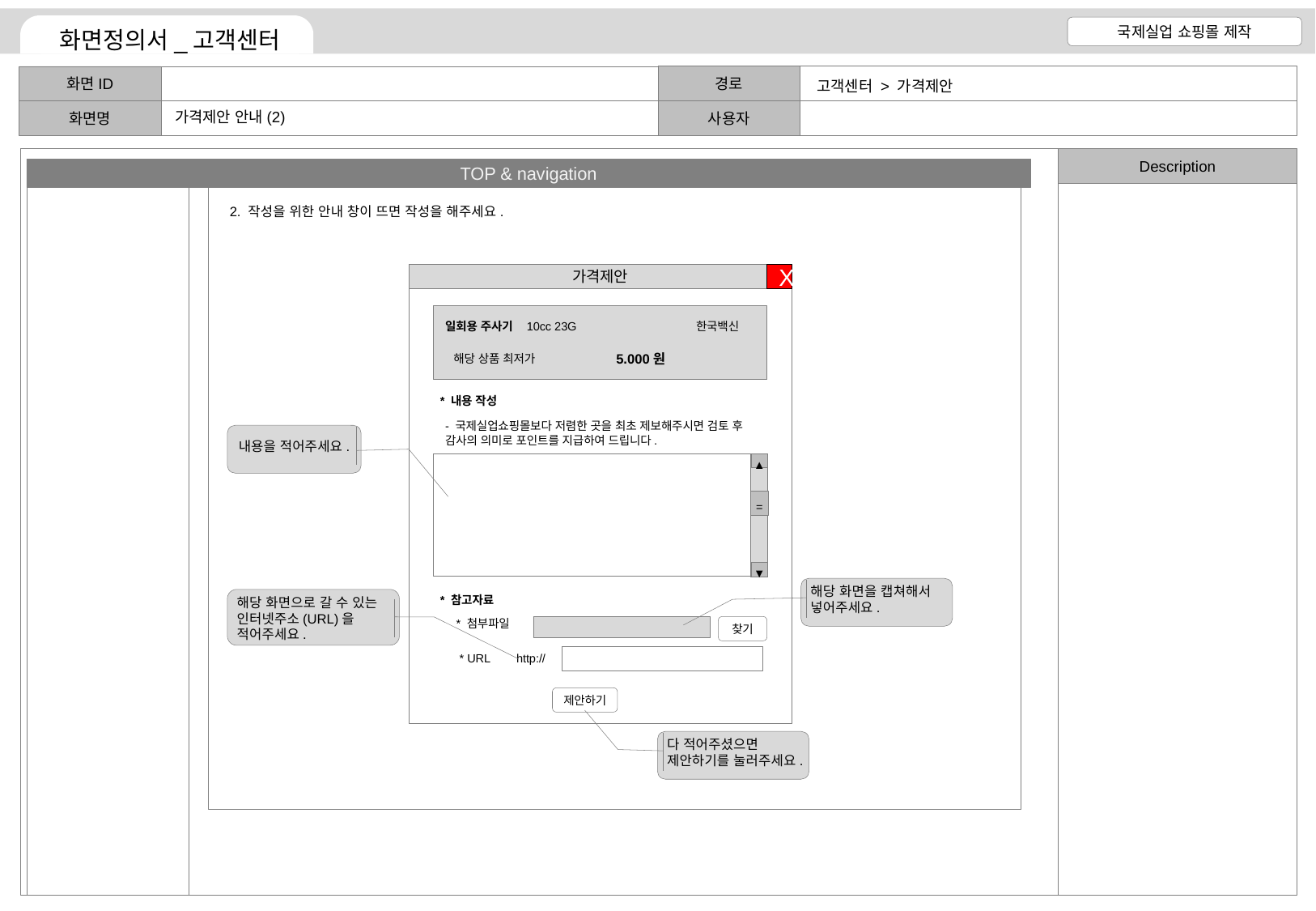

고객센터 > 가격제안
가격제안 안내(2)

2. 작성을 위한 안내 창이 뜨면 작성을 해주세요.
가격제안
X

일회용 주사기
10cc 23G
한국백신
해당 상품 최저가
5.000원
* 내용 작성
- 국제실업쇼핑몰보다 저렴한 곳을 최초 제보해주시면 검토 후 감사의 의미로 포인트를 지급하여 드립니다.

내용을 적어주세요.

▲
=
▼

해당 화면을 캡쳐해서 넣어주세요.
* 참고자료

해당 화면으로 갈 수 있는 인터넷주소(URL)을 적어주세요.
* 첨부파일

찾기
* URL

http://
제안하기

다 적어주셨으면 제안하기를 눌러주세요.